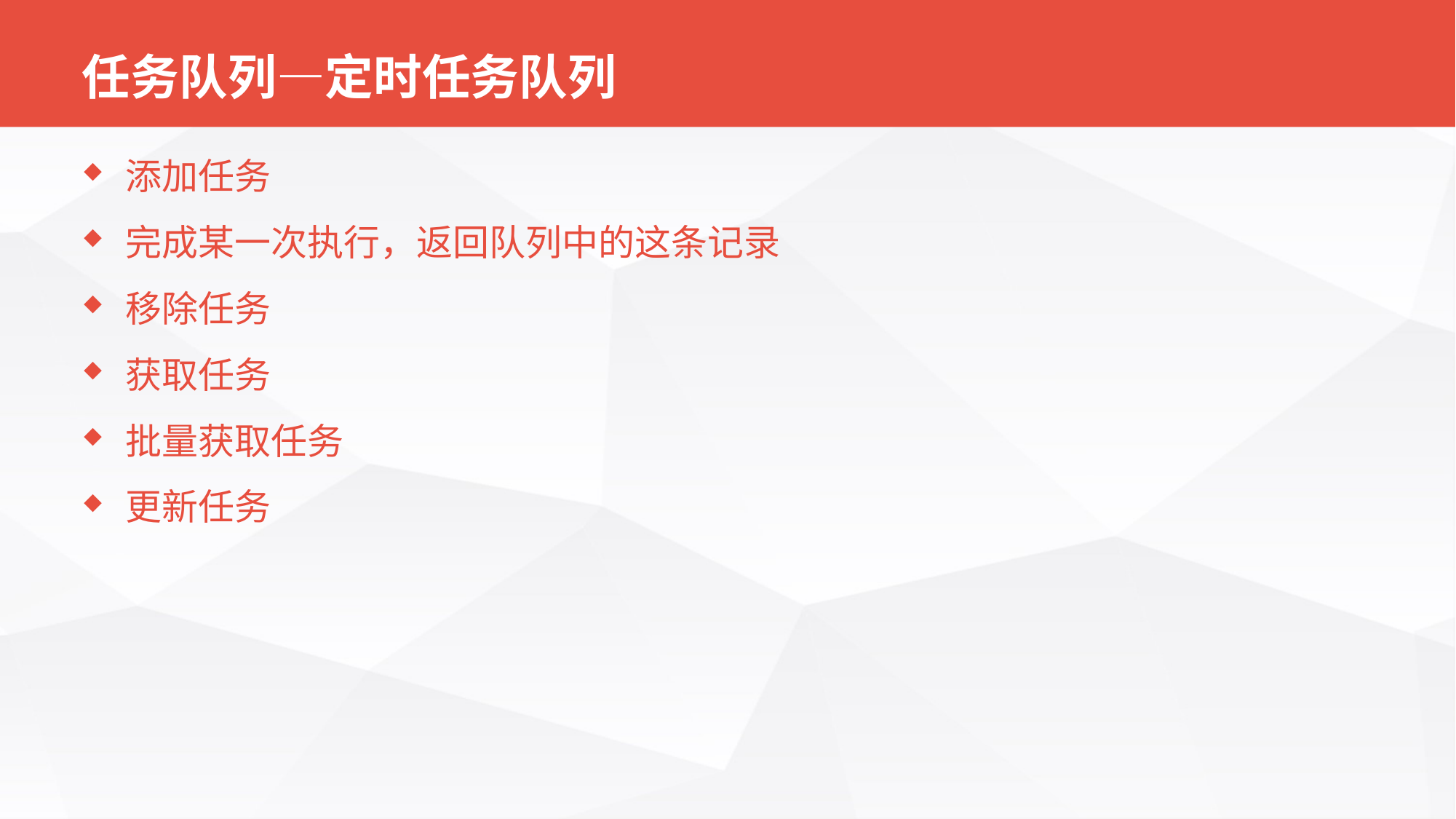

# 任务队列—定时任务队列
添加任务
完成某一次执行，返回队列中的这条记录
移除任务
获取任务
批量获取任务
更新任务